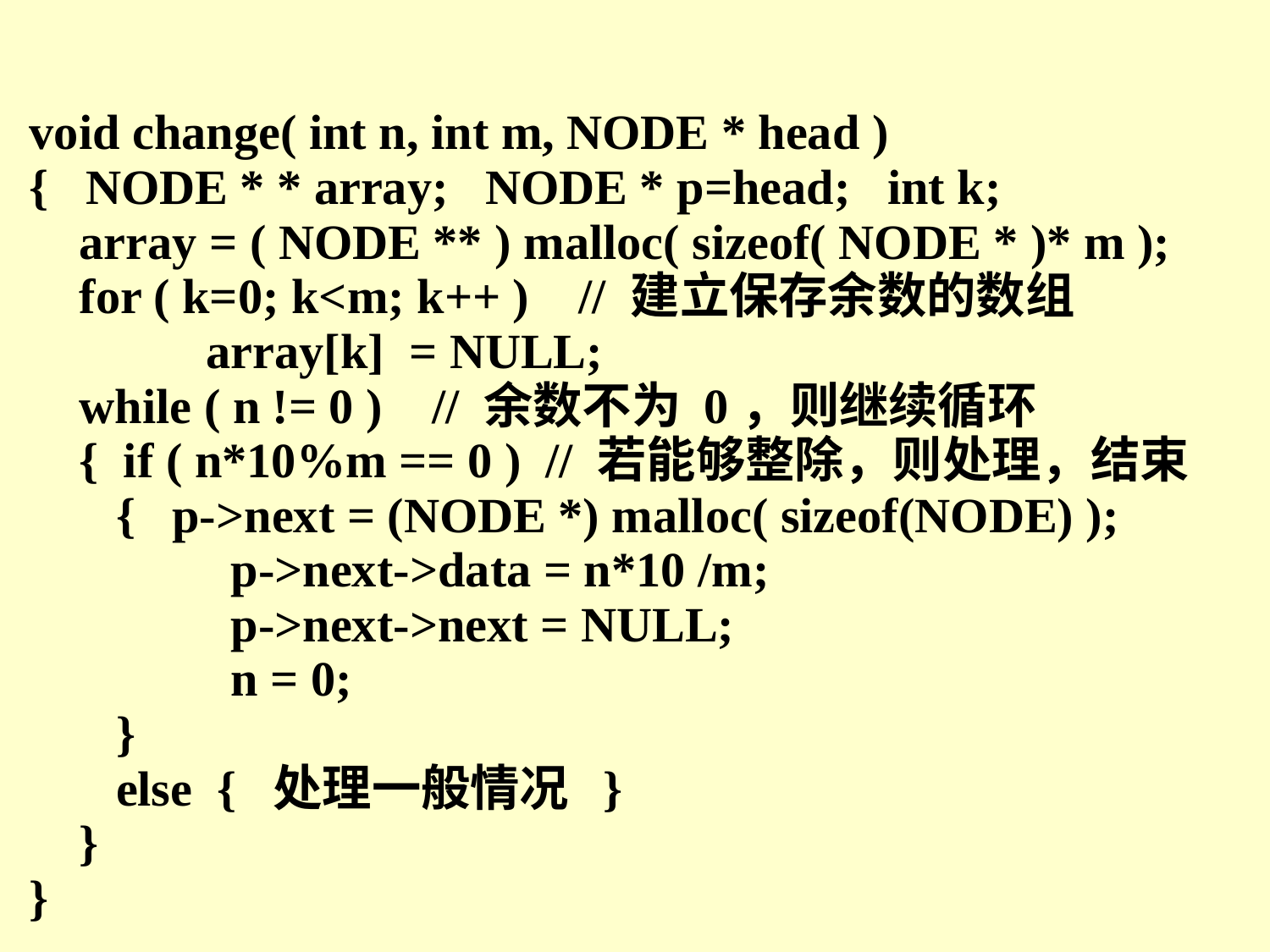

void change( int n, int m, NODE * head )
{   NODE * * array;   NODE * p=head;   int k;
	array = ( NODE ** ) malloc( sizeof( NODE * )* m );
	for ( k=0; k<m; k++ )    // 建立保存余数的数组
		array[k]  = NULL;
	while ( n != 0 )    // 余数不为 0，则继续循环
	{  if ( n*10%m == 0 )  // 若能够整除，则处理，结束
	   {   p->next = (NODE *) malloc( sizeof(NODE) );
		  p->next->data = n*10 /m;
		  p->next->next = NULL;
		  n = 0;
	   }
	   else  {  处理一般情况  }
	}
}